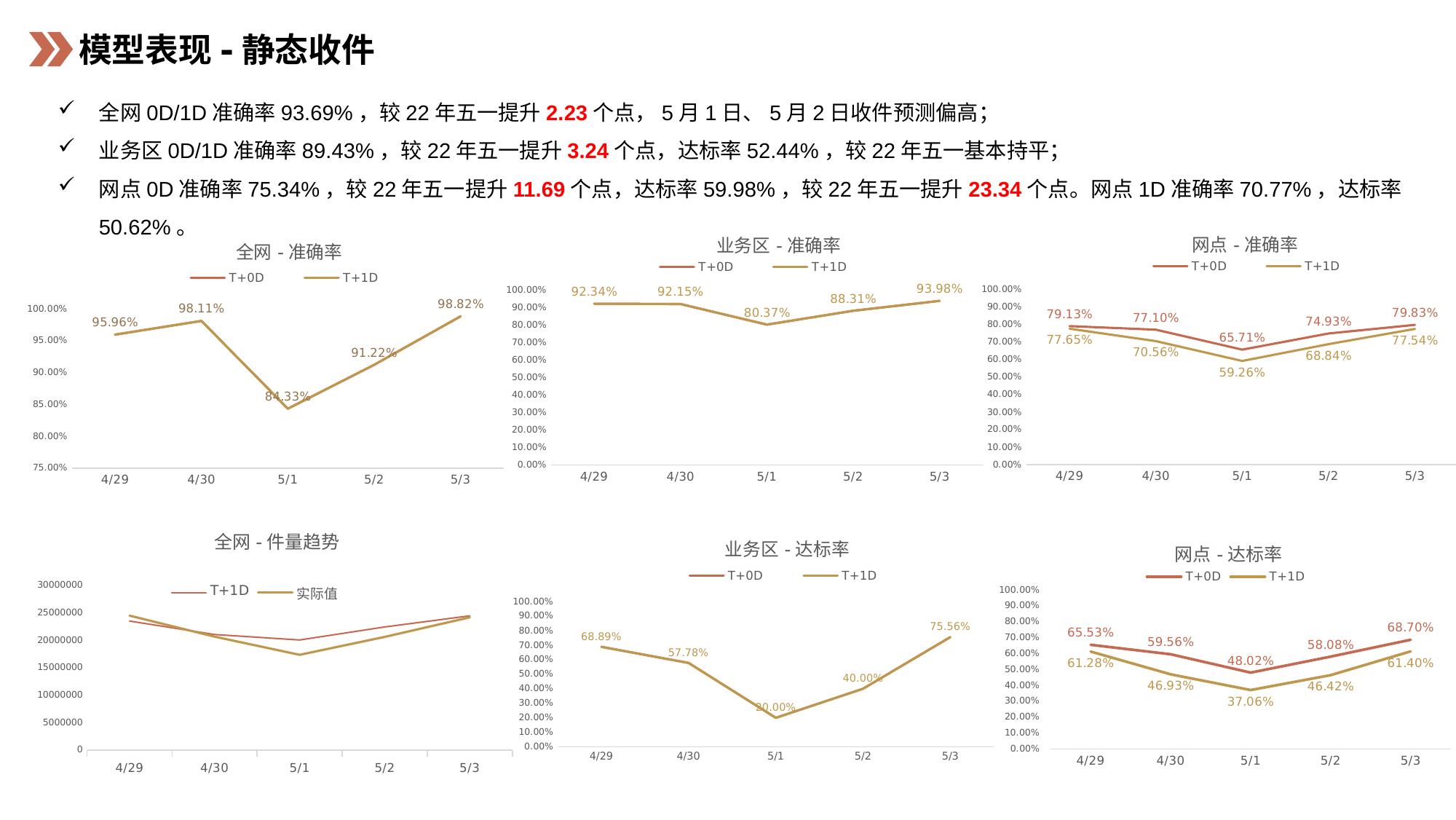

模型表现-静态收件

全网0D/1D准确率93.69%，较22年五一提升2.23个点，5月1日、5月2日收件预测偏高；
业务区0D/1D准确率89.43%，较22年五一提升3.24个点，达标率52.44%，较22年五一基本持平；
网点0D准确率75.34%，较22年五一提升11.69个点，达标率59.98%，较22年五一提升23.34个点。网点1D准确率70.77%，达标率50.62%。

### Chart: 网点-准确率

| Category | T+0D | T+1D |
|---|---|---|
| 45045 | 0.791302815572684 | 0.776474060633421 |
| 45046 | 0.770973102928238 | 0.70563925283329 |
| 45047 | 0.657063946709774 | 0.592611393712399 |
| 45048 | 0.74925613673655 | 0.688445809241296 |
| 45049 | 0.798298365752031 | 0.775365650133975 |

### Chart: 业务区-准确率

| Category | T+0D | T+1D |
|---|---|---|
| 45045 | 0.923401660788323 | 0.923401850228977 |
| 45046 | 0.92146941394931 | 0.921470725288707 |
| 45047 | 0.803681705354138 | 0.803683071569824 |
| 45048 | 0.883081573670308 | 0.883082330468716 |
| 45049 | 0.939775787100318 | 0.939776275775348 |

### Chart: 全网-准确率

| Category | T+0D | T+1D |
|---|---|---|
| 45045 | 0.959579417680493 | 0.959579417680493 |
| 45046 | 0.981073161979149 | 0.981073161979149 |
| 45047 | 0.843338723525352 | 0.843338723525352 |
| 45048 | 0.912237024648891 | 0.912237024648891 |
| 45049 | 0.988207497340765 | 0.988207497340765 |

### Chart: 全网-件量趋势

| Category | T+1D | 实际值 |
|---|---|---|
| 45045 | 23509452.0 | 24499746.0 |
| 45046 | 21056871.0 | 20665734.0 |
| 45047 | 20062387.0 | 17345084.0 |
| 45048 | 22436904.0 | 20626648.0 |
| 45049 | 24471688.0 | 24186469.0 |

### Chart: 网点-达标率

| Category | T+0D | T+1D |
|---|---|---|
| 45045 | 0.655291124083221 | 0.612787302537995 |
| 45046 | 0.595554554329053 | 0.469285070591769 |
| 45047 | 0.480153072709537 | 0.370628845865226 |
| 45048 | 0.580766059515778 | 0.464232153569286 |
| 45049 | 0.686994306263111 | 0.613954882710035 |

### Chart: 业务区-达标率

| Category | T+0D | T+1D |
|---|---|---|
| 45045 | 0.688888888888889 | 0.688888888888889 |
| 45046 | 0.577777777777778 | 0.577777777777778 |
| 45047 | 0.2 | 0.2 |
| 45048 | 0.4 | 0.4 |
| 45049 | 0.755555555555556 | 0.755555555555556 |